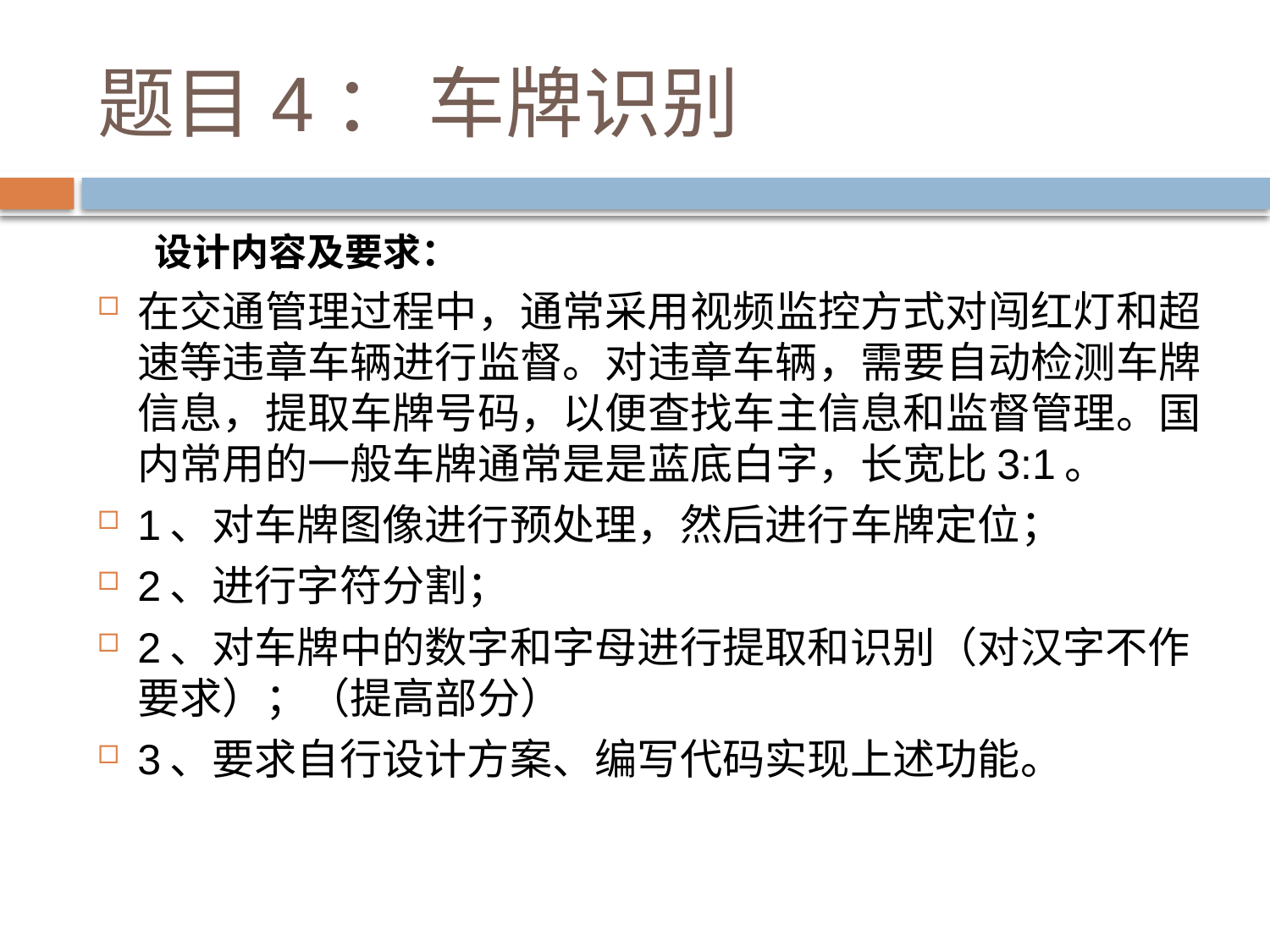

# 题目4： 车牌识别
设计内容及要求：
在交通管理过程中，通常采用视频监控方式对闯红灯和超速等违章车辆进行监督。对违章车辆，需要自动检测车牌信息，提取车牌号码，以便查找车主信息和监督管理。国内常用的一般车牌通常是是蓝底白字，长宽比3:1。
1、对车牌图像进行预处理，然后进行车牌定位；
2、进行字符分割；
2、对车牌中的数字和字母进行提取和识别（对汉字不作要求）；（提高部分）
3、要求自行设计方案、编写代码实现上述功能。